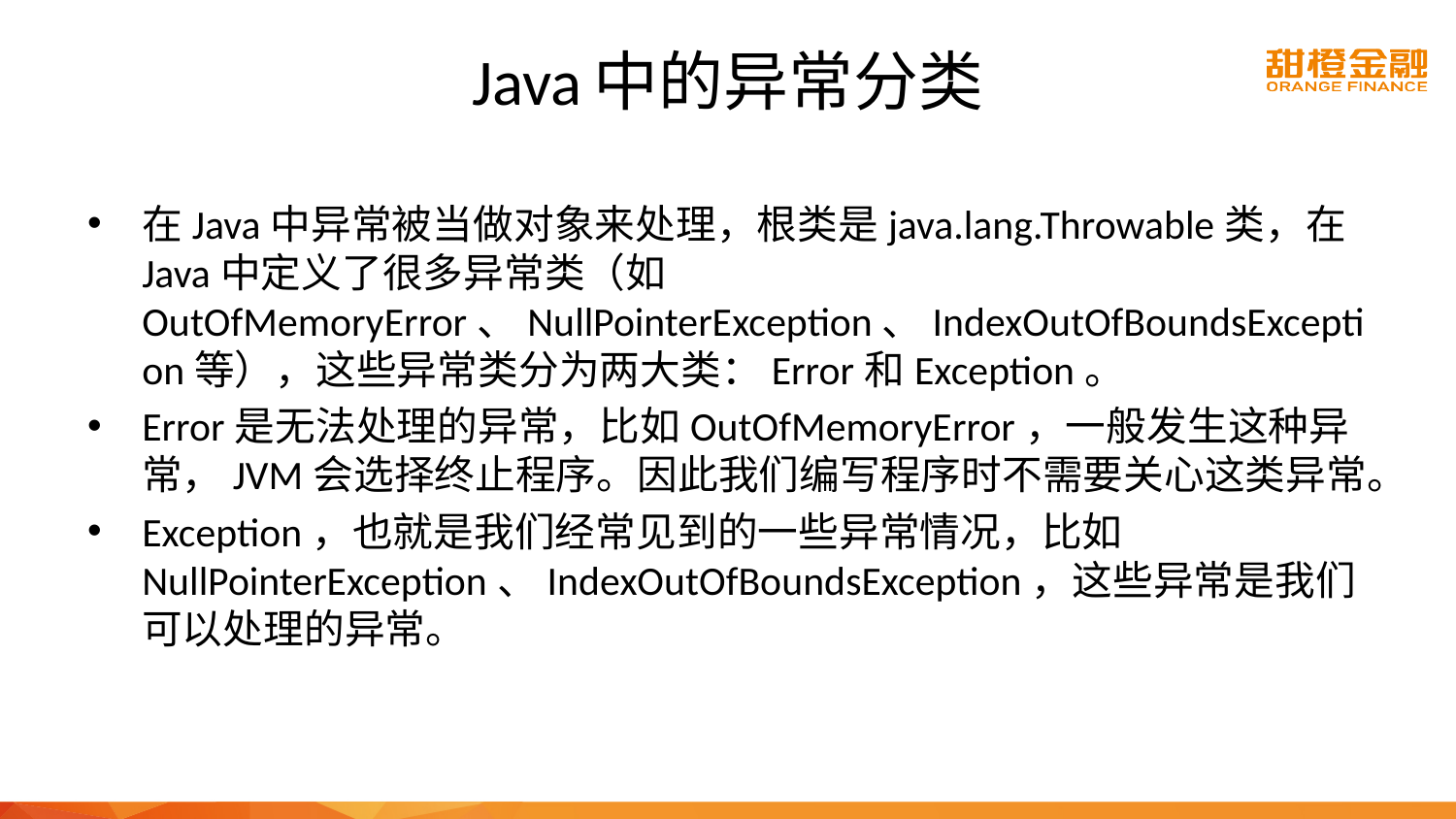

# Java中的异常分类
在Java中异常被当做对象来处理，根类是java.lang.Throwable类，在Java中定义了很多异常类（如OutOfMemoryError、NullPointerException、IndexOutOfBoundsException等），这些异常类分为两大类：Error和Exception。
Error是无法处理的异常，比如OutOfMemoryError，一般发生这种异常，JVM会选择终止程序。因此我们编写程序时不需要关心这类异常。
Exception，也就是我们经常见到的一些异常情况，比如NullPointerException、IndexOutOfBoundsException，这些异常是我们可以处理的异常。